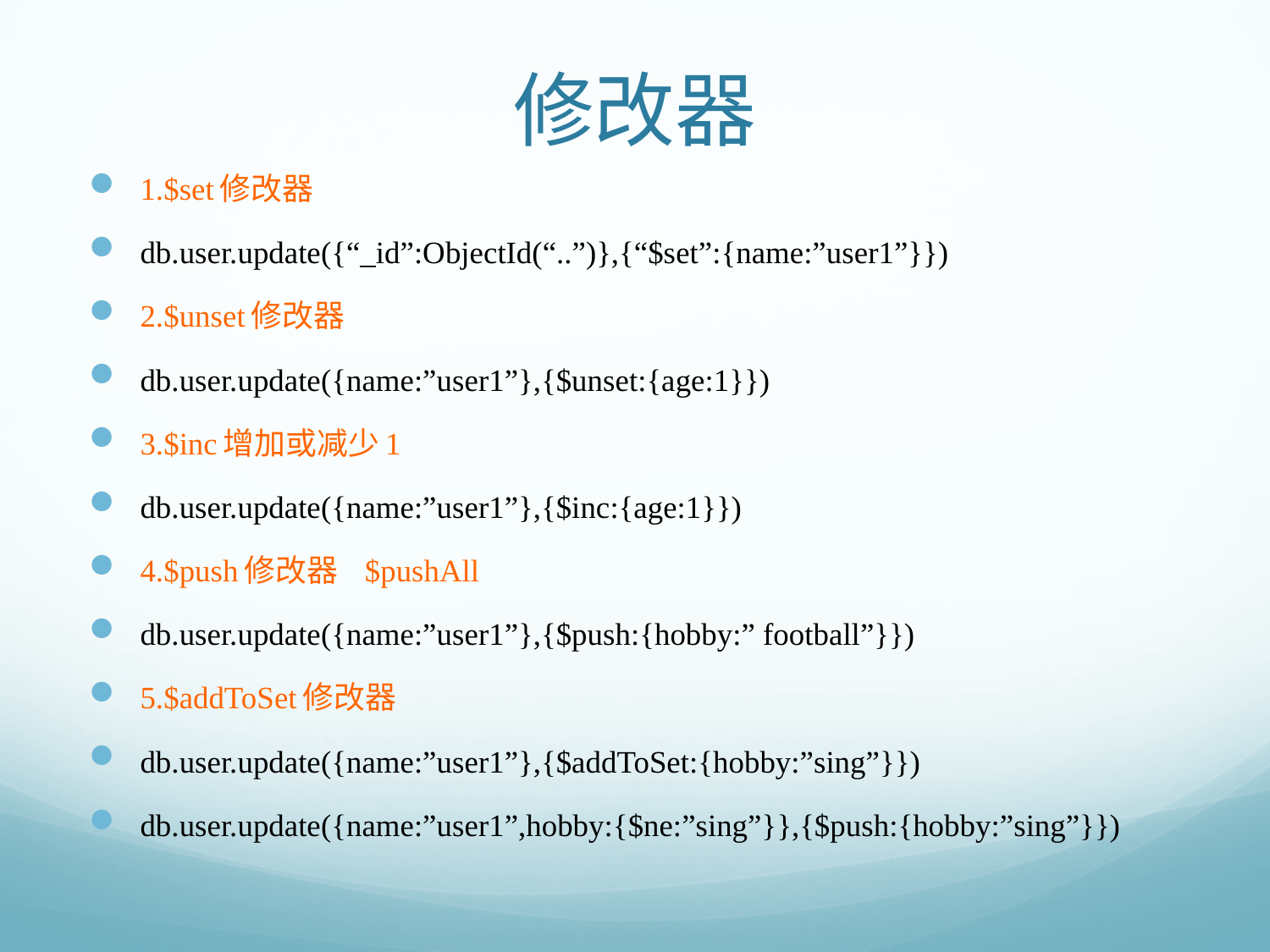

# 修改器
1.$set修改器
db.user.update({“_id”:ObjectId(“..”)},{“$set”:{name:”user1”}})
2.$unset修改器
db.user.update({name:”user1”},{$unset:{age:1}})
3.$inc增加或减少1
db.user.update({name:”user1”},{$inc:{age:1}})
4.$push修改器   $pushAll
db.user.update({name:”user1”},{$push:{hobby:” football”}})
5.$addToSet修改器
db.user.update({name:”user1”},{$addToSet:{hobby:”sing”}})
db.user.update({name:”user1”,hobby:{$ne:”sing”}},{$push:{hobby:”sing”}})